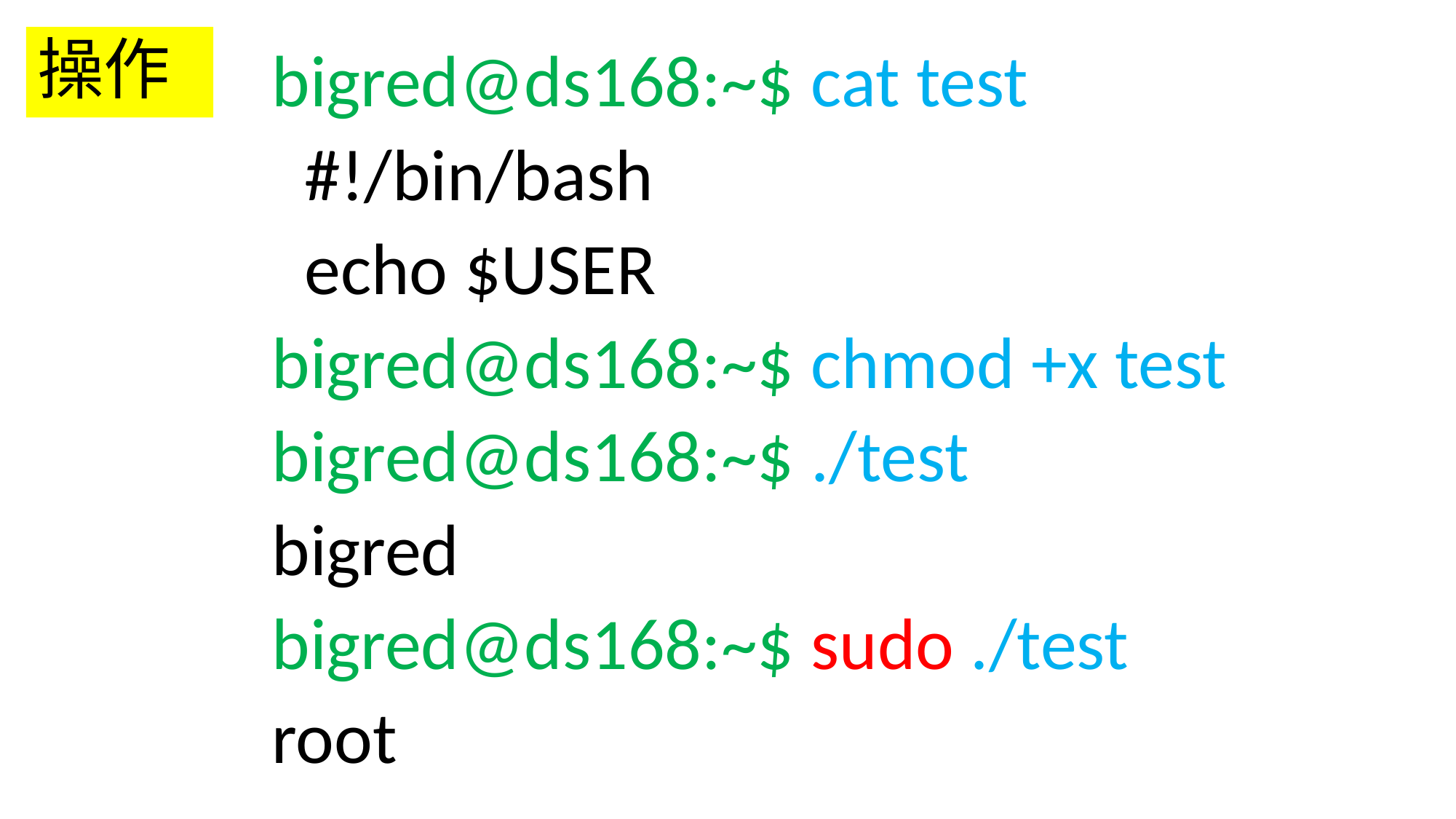

# 操作
bigred@ds168:~$ cat test
  #!/bin/bash
  echo $USER
bigred@ds168:~$ chmod +x test
bigred@ds168:~$ ./test
bigred
bigred@ds168:~$ sudo ./test
root